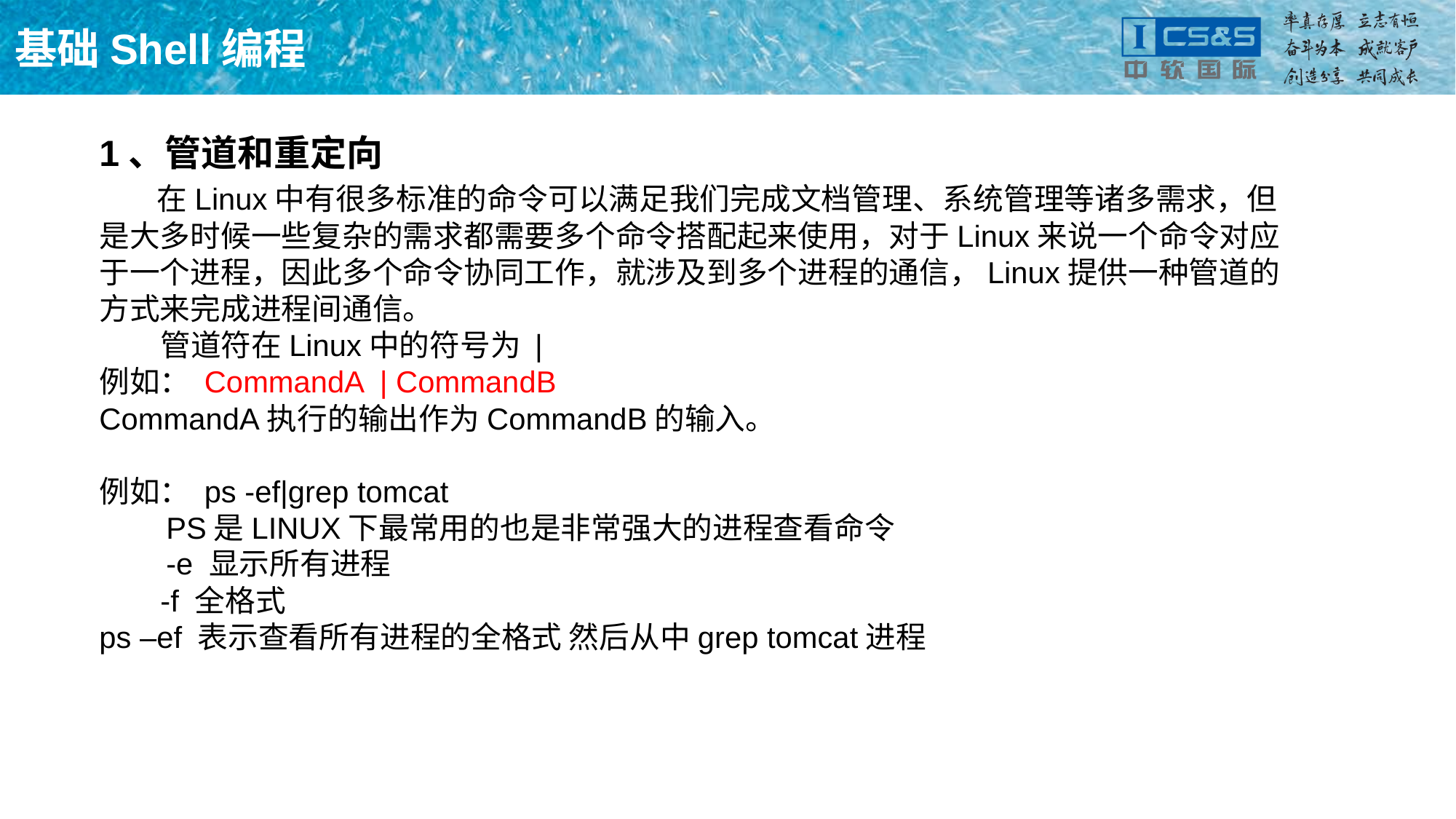

# 基础Shell编程
1、管道和重定向
      在Linux中有很多标准的命令可以满足我们完成文档管理、系统管理等诸多需求，但是大多时候一些复杂的需求都需要多个命令搭配起来使用，对于Linux来说一个命令对应于一个进程，因此多个命令协同工作，就涉及到多个进程的通信，Linux提供一种管道的方式来完成进程间通信。
        管道符在Linux中的符号为 |
例如： CommandA  | CommandB
CommandA执行的输出作为CommandB的输入。

例如： ps -ef|grep tomcat
        PS是LINUX下最常用的也是非常强大的进程查看命令
        -e 显示所有进程
        -f 全格式
ps –ef 表示查看所有进程的全格式 然后从中grep tomcat进程
21